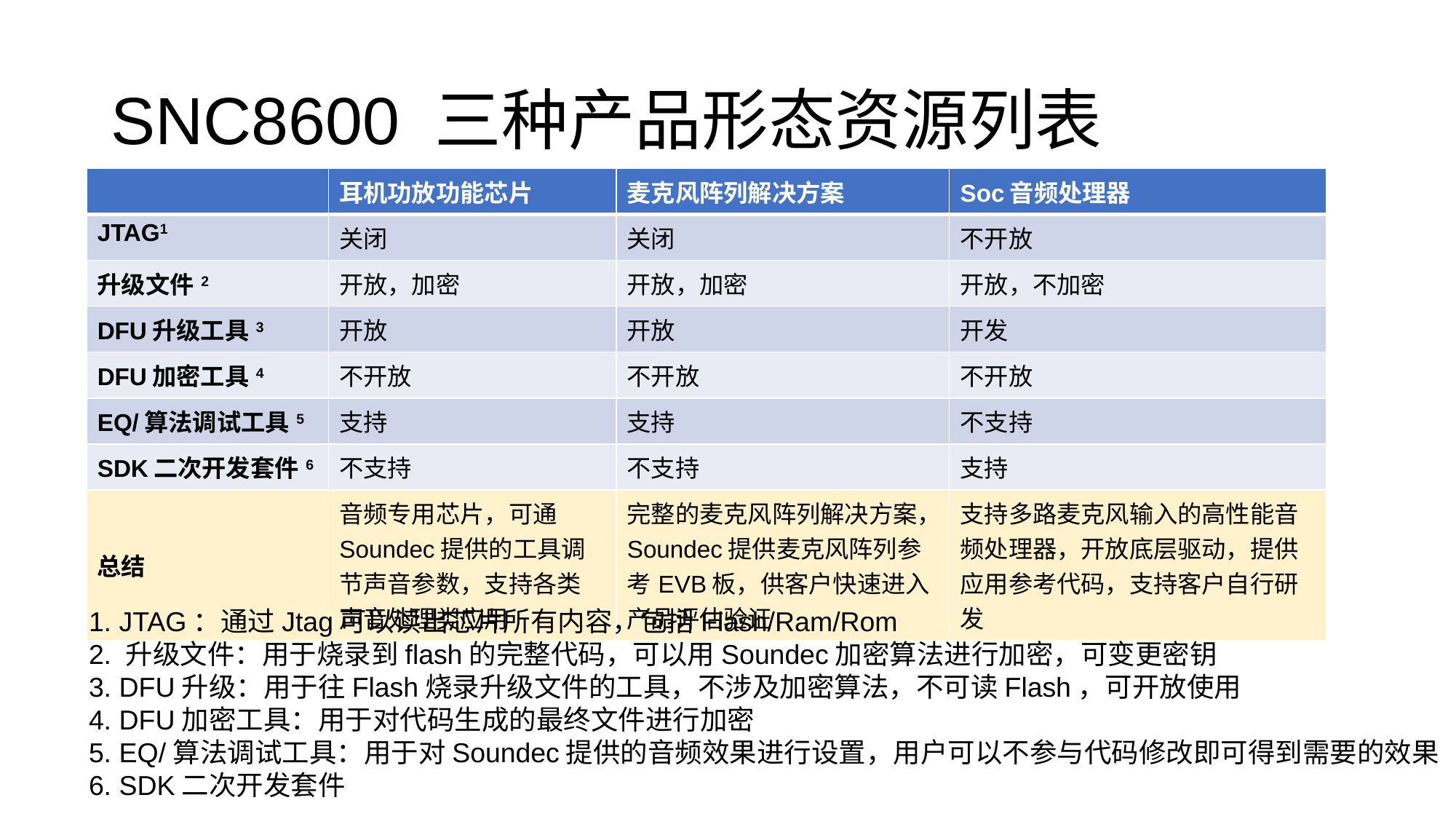

# SNC8600 三种产品形态资源列表
|  | 耳机功放功能芯片 | 麦克风阵列解决方案 | Soc音频处理器 |
| --- | --- | --- | --- |
| JTAG1 | 关闭 | 关闭 | 不开放 |
| 升级文件2 | 开放，加密 | 开放，加密 | 开放，不加密 |
| DFU升级工具3 | 开放 | 开放 | 开发 |
| DFU加密工具4 | 不开放 | 不开放 | 不开放 |
| EQ/算法调试工具5 | 支持 | 支持 | 不支持 |
| SDK二次开发套件6 | 不支持 | 不支持 | 支持 |
| 总结 | 音频专用芯片，可通Soundec提供的工具调节声音参数，支持各类声音处理类应用 | 完整的麦克风阵列解决方案，Soundec提供麦克风阵列参考EVB板，供客户快速进入产品评估验证 | 支持多路麦克风输入的高性能音频处理器，开放底层驱动，提供应用参考代码，支持客户自行研发 |
1. JTAG：通过Jtag可以读出芯片所有内容，包括Flash/Ram/Rom
2. 升级文件：用于烧录到flash的完整代码，可以用Soundec加密算法进行加密，可变更密钥
3. DFU升级：用于往Flash烧录升级文件的工具，不涉及加密算法，不可读Flash，可开放使用
4. DFU加密工具：用于对代码生成的最终文件进行加密
5. EQ/算法调试工具：用于对Soundec提供的音频效果进行设置，用户可以不参与代码修改即可得到需要的效果
6. SDK二次开发套件